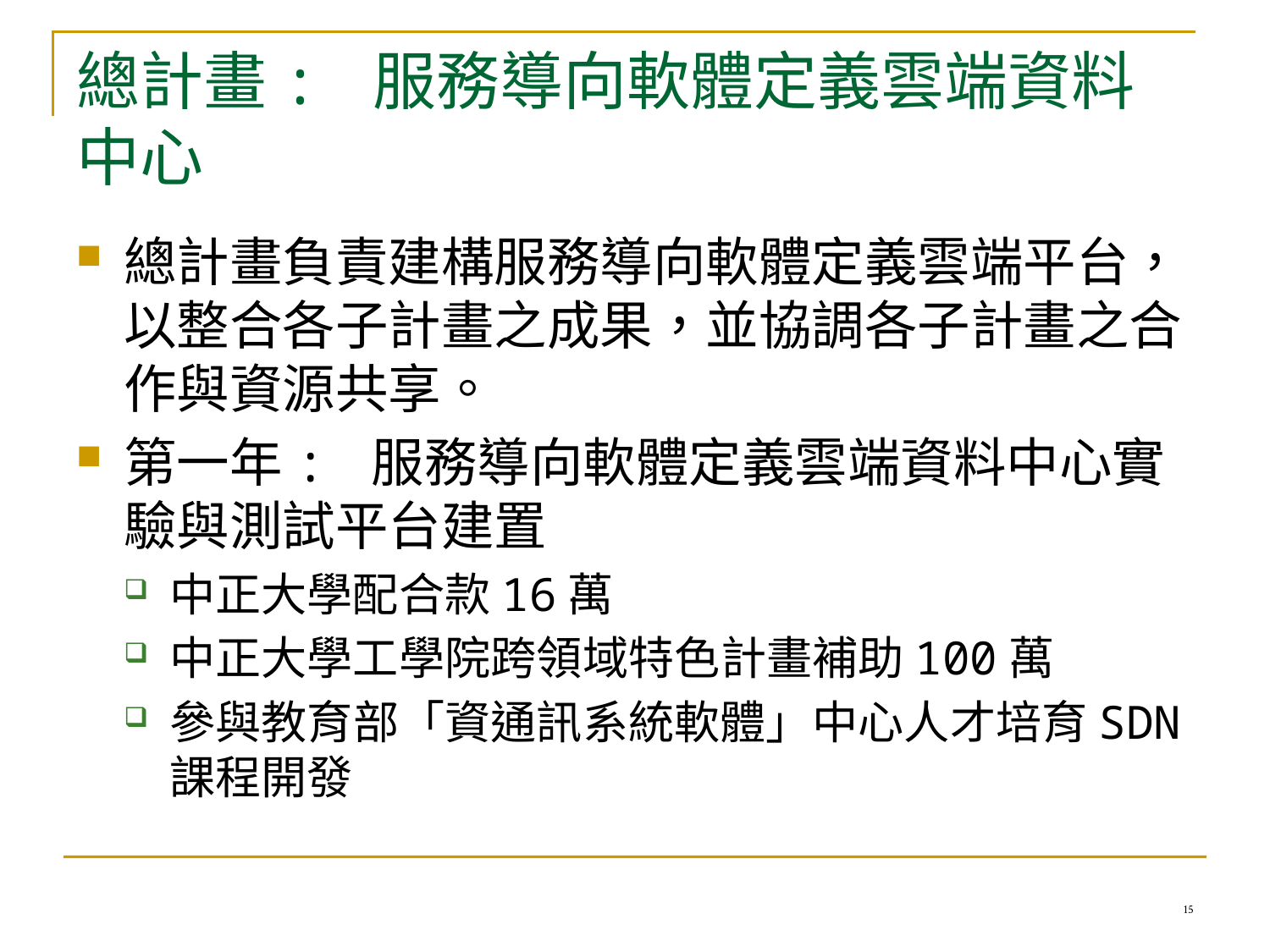

# 總計畫: 服務導向軟體定義雲端資料中心
總計畫負責建構服務導向軟體定義雲端平台，以整合各子計畫之成果，並協調各子計畫之合作與資源共享。
第一年: 服務導向軟體定義雲端資料中心實驗與測試平台建置
中正大學配合款16萬
中正大學工學院跨領域特色計畫補助100萬
參與教育部「資通訊系統軟體」中心人才培育SDN課程開發
15